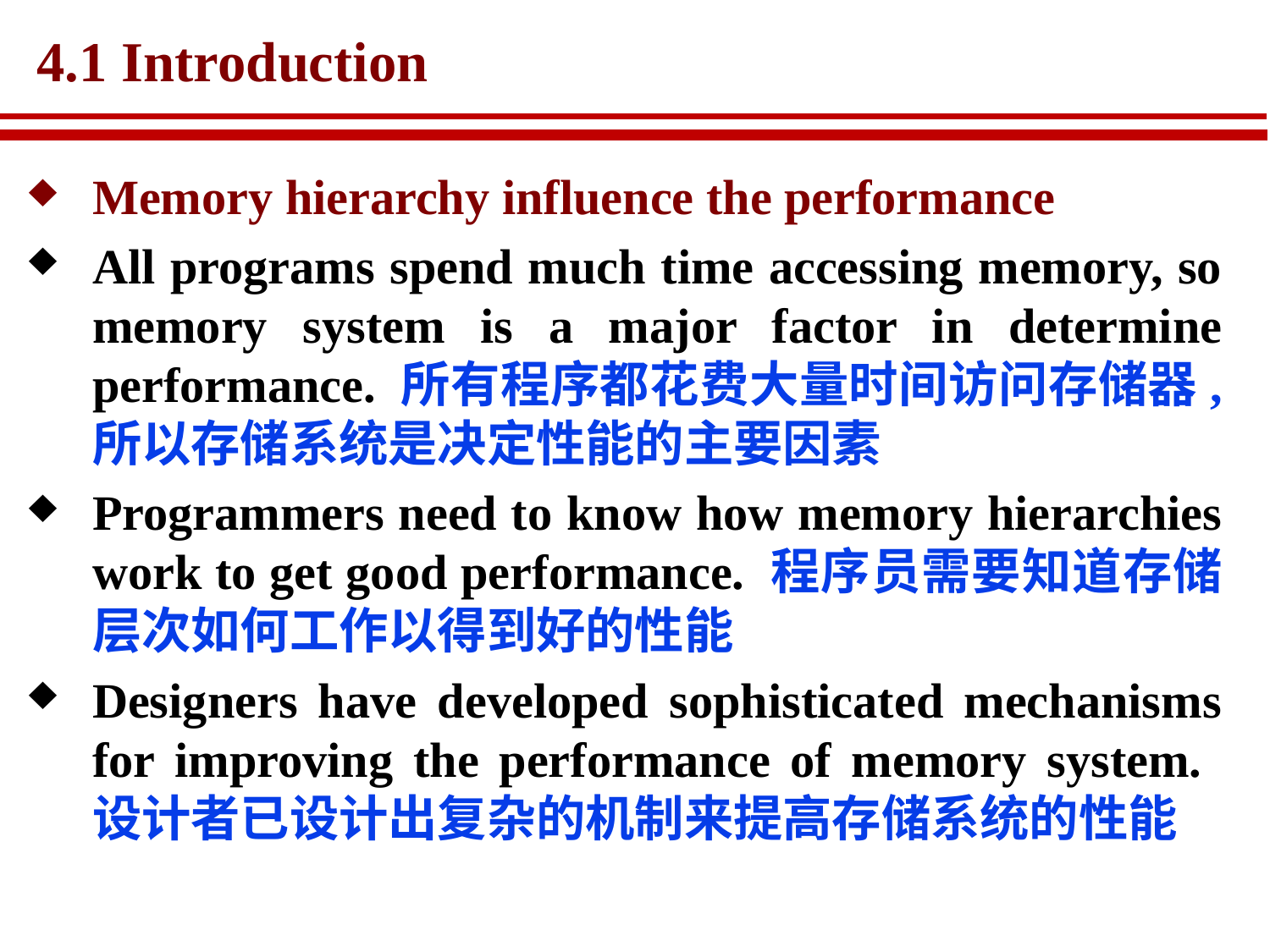

# 4.1 Introduction
Memory hierarchy influence the performance
All programs spend much time accessing memory, so memory system is a major factor in determine performance. 所有程序都花费大量时间访问存储器, 所以存储系统是决定性能的主要因素
Programmers need to know how memory hierarchies work to get good performance. 程序员需要知道存储层次如何工作以得到好的性能
Designers have developed sophisticated mechanisms for improving the performance of memory system.  设计者已设计出复杂的机制来提高存储系统的性能